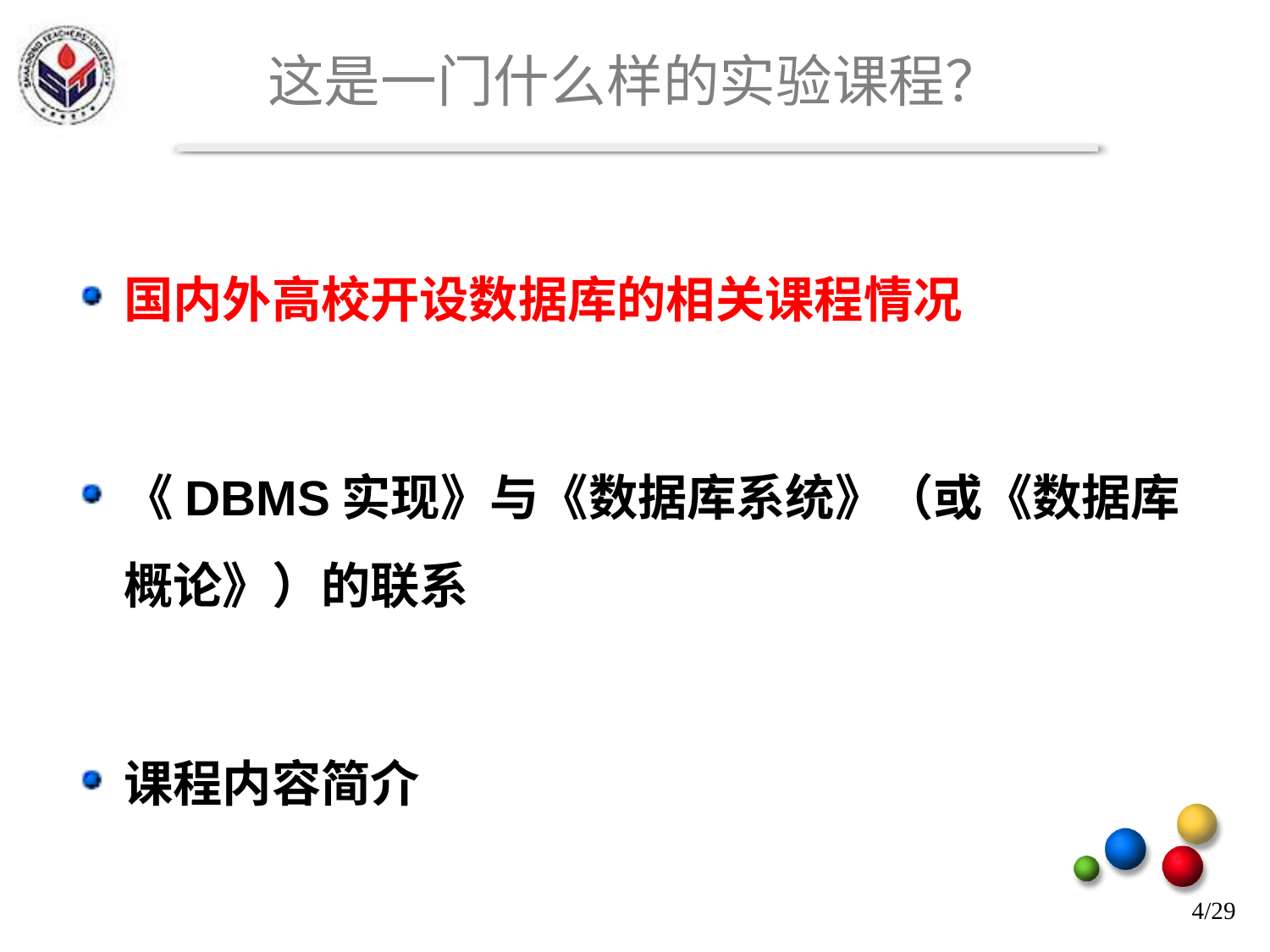

# 这是一门什么样的实验课程？
国内外高校开设数据库的相关课程情况

《DBMS实现》与《数据库系统》（或《数据库概论》）的联系

课程内容简介

4/29